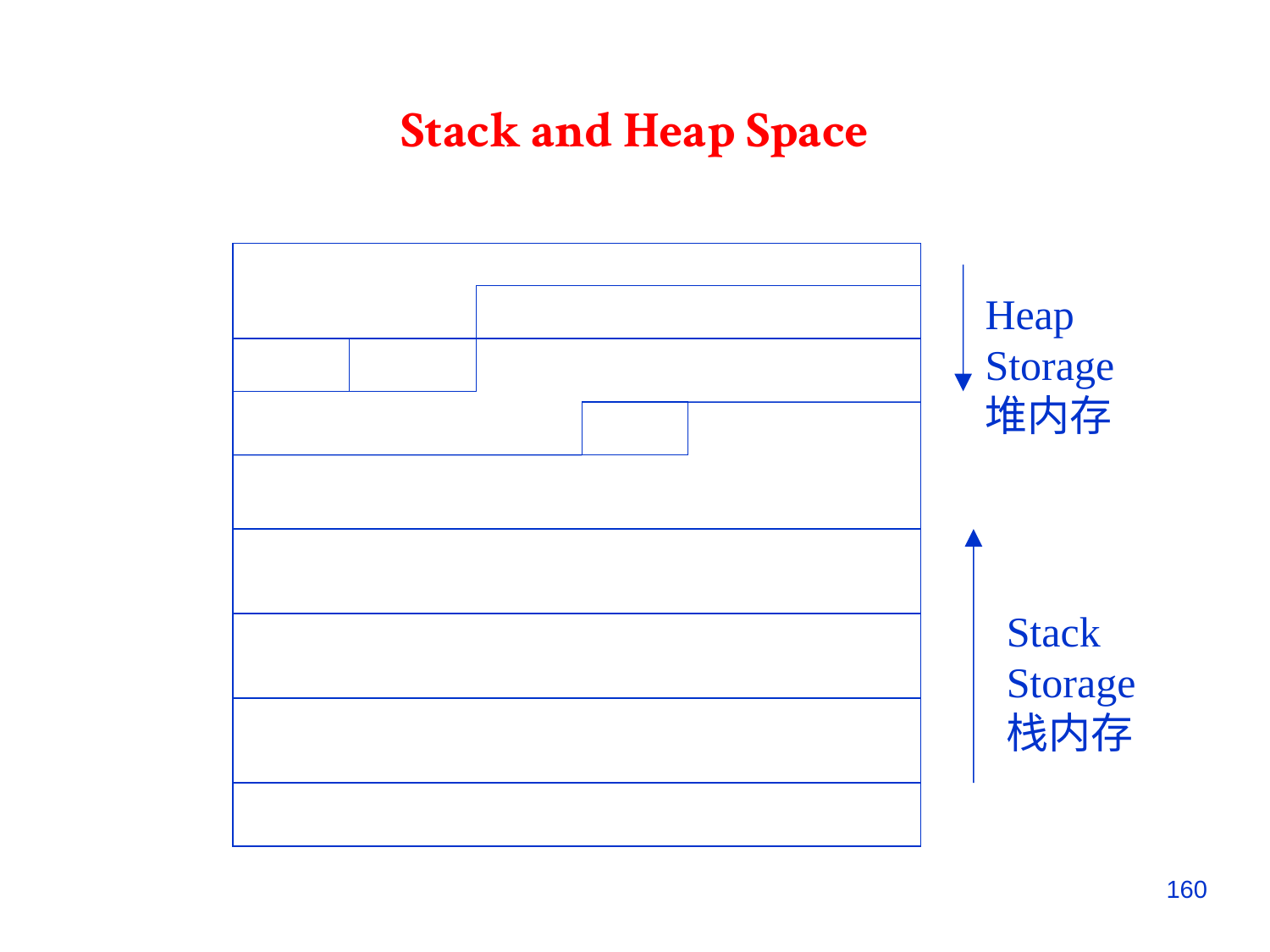

Stack and Heap Space

Heap
Storage
堆内存

Stack
Storage
栈内存
160